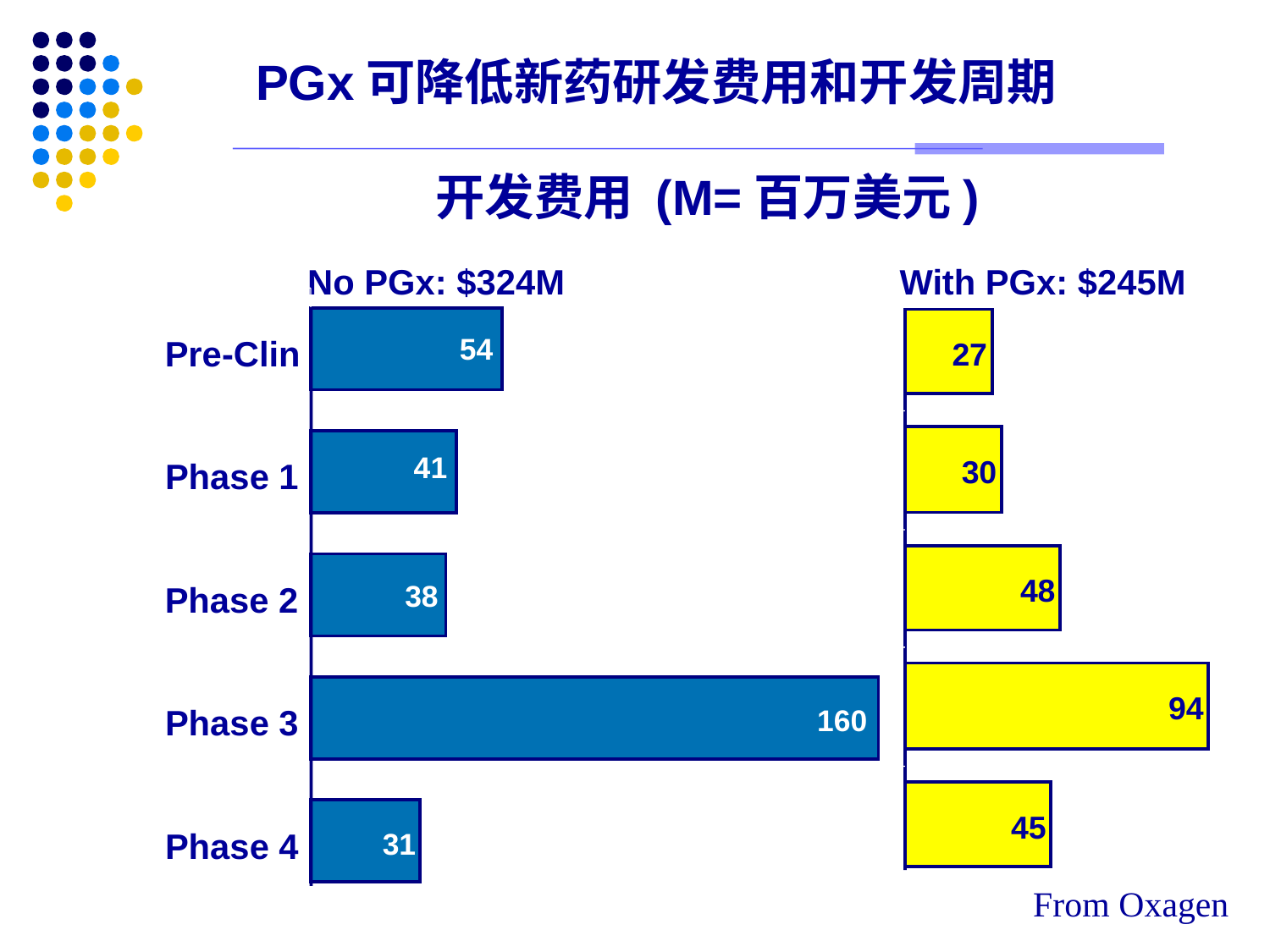

PGx可降低新药研发费用和开发周期
# 开发费用 (M=百万美元)
No PGx: $324M
 With PGx: $245M

54
Pre-Clin
27

41
30
Phase 1

48
Phase 2
38

94
Phase 3
160

45
Phase 4
31
From Oxagen